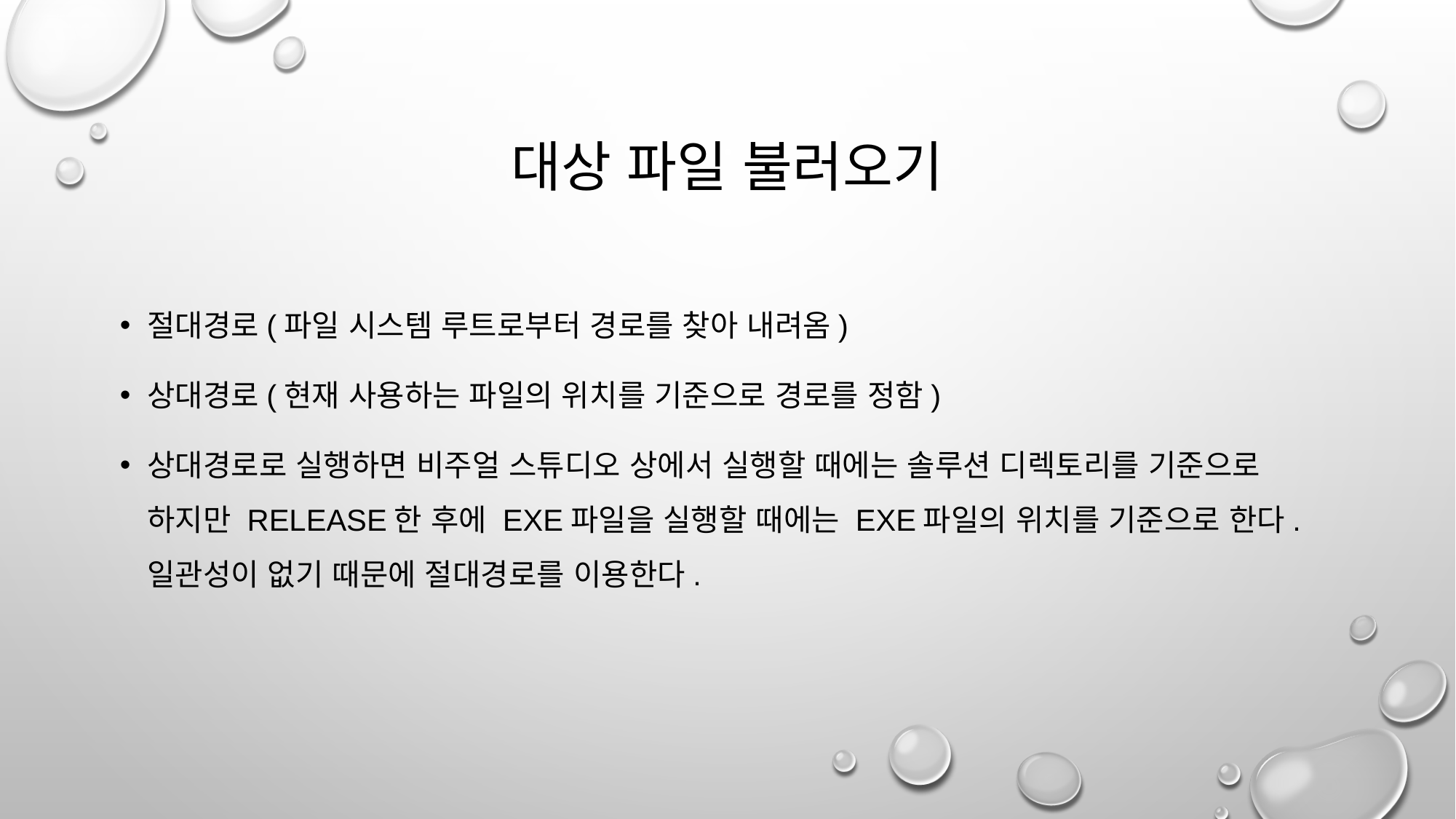

# 대상 파일 불러오기
절대경로(파일 시스템 루트로부터 경로를 찾아 내려옴)
상대경로(현재 사용하는 파일의 위치를 기준으로 경로를 정함)
상대경로로 실행하면 비주얼 스튜디오 상에서 실행할 때에는 솔루션 디렉토리를 기준으로 하지만 release한 후에 exe파일을 실행할 때에는 exe파일의 위치를 기준으로 한다. 일관성이 없기 때문에 절대경로를 이용한다.